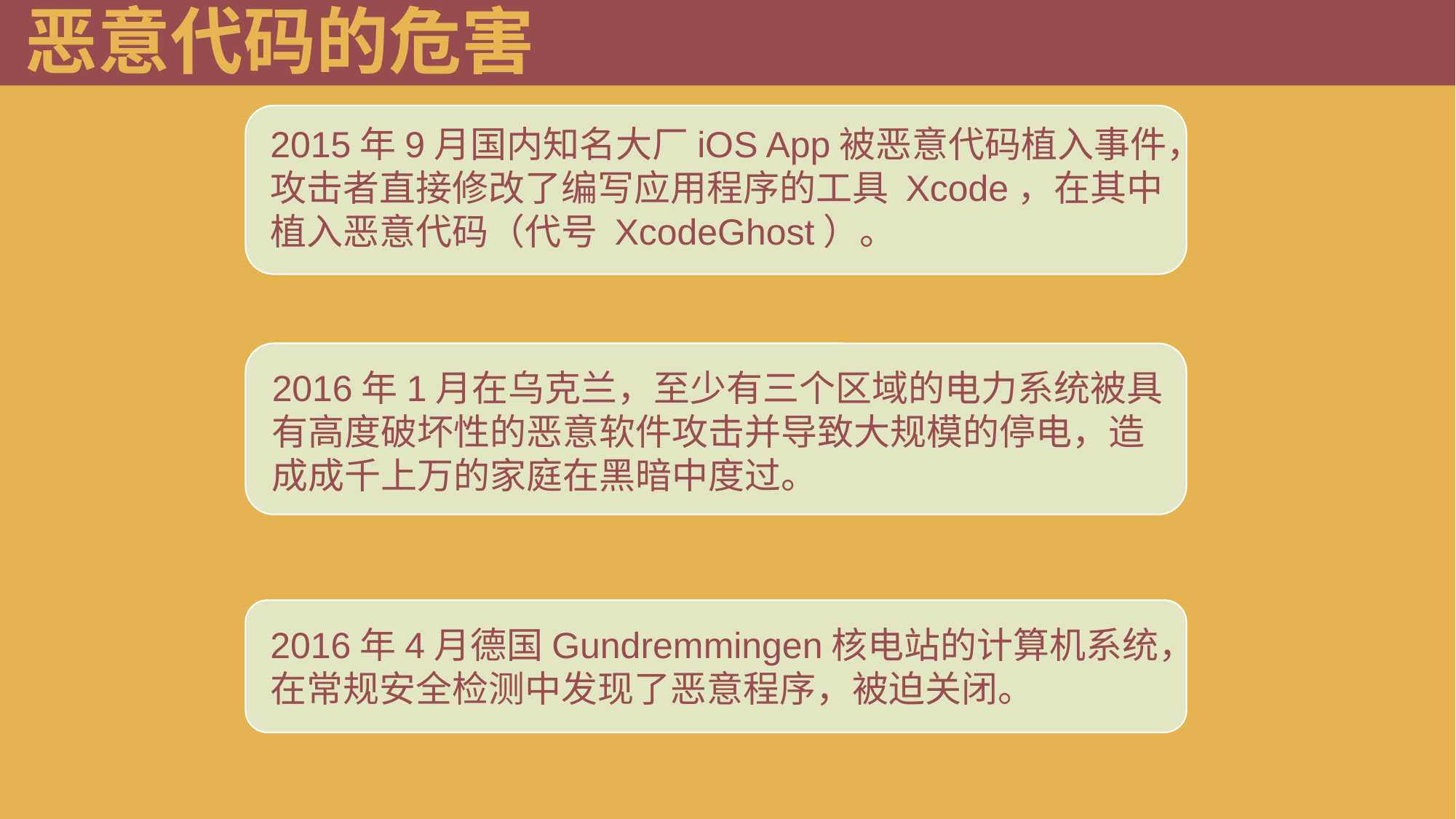

恶意代码的危害

2015年9月国内知名大厂iOS App被恶意代码植入事件，攻击者直接修改了编写应用程序的工具 Xcode，在其中植入恶意代码（代号 XcodeGhost）。

2016年1月在乌克兰，至少有三个区域的电力系统被具有高度破坏性的恶意软件攻击并导致大规模的停电，造成成千上万的家庭在黑暗中度过。

2016年4月德国Gundremmingen核电站的计算机系统，在常规安全检测中发现了恶意程序，被迫关闭。